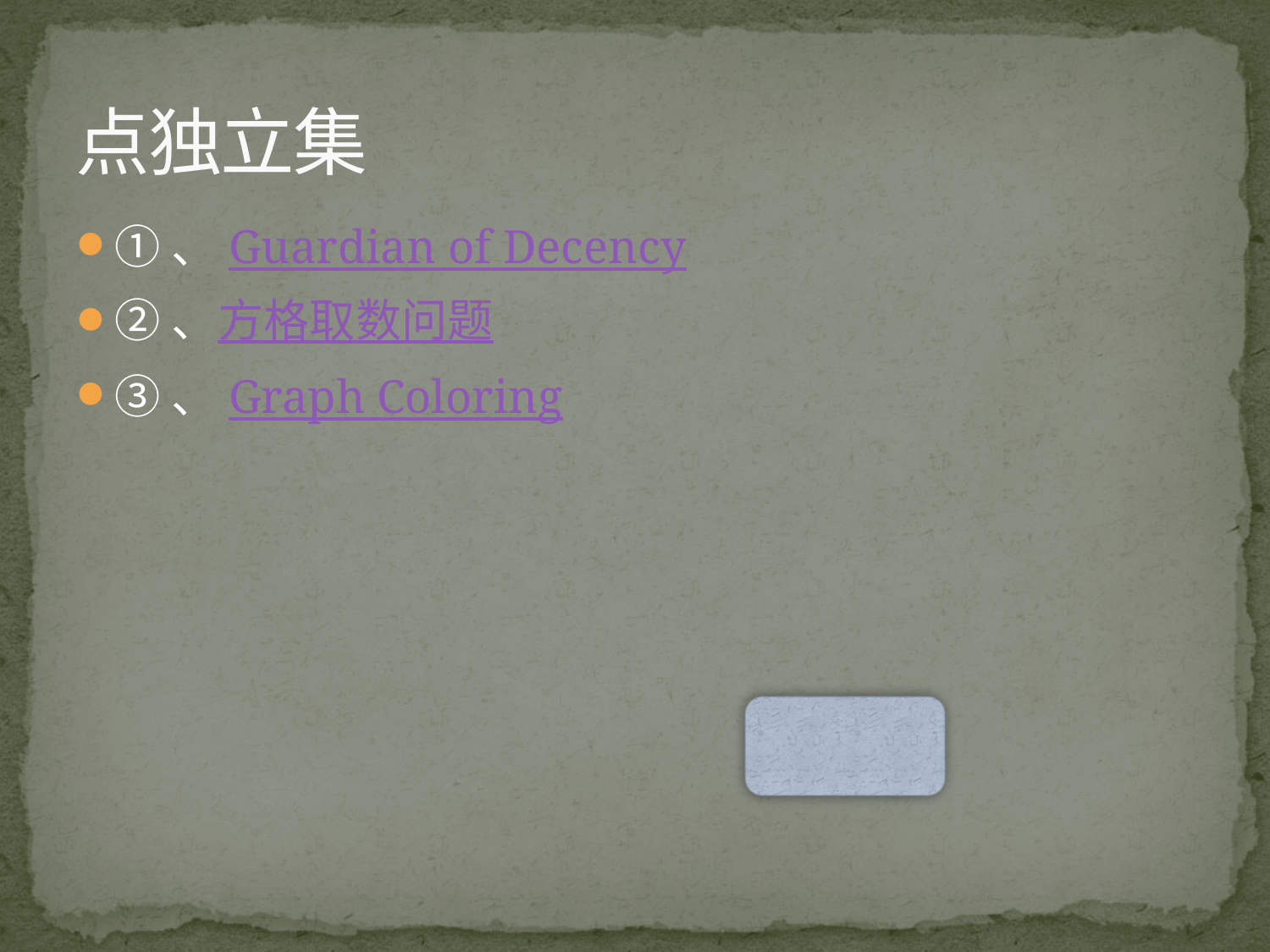

# 点独立集
①、Guardian of Decency
②、方格取数问题
③、Graph Coloring